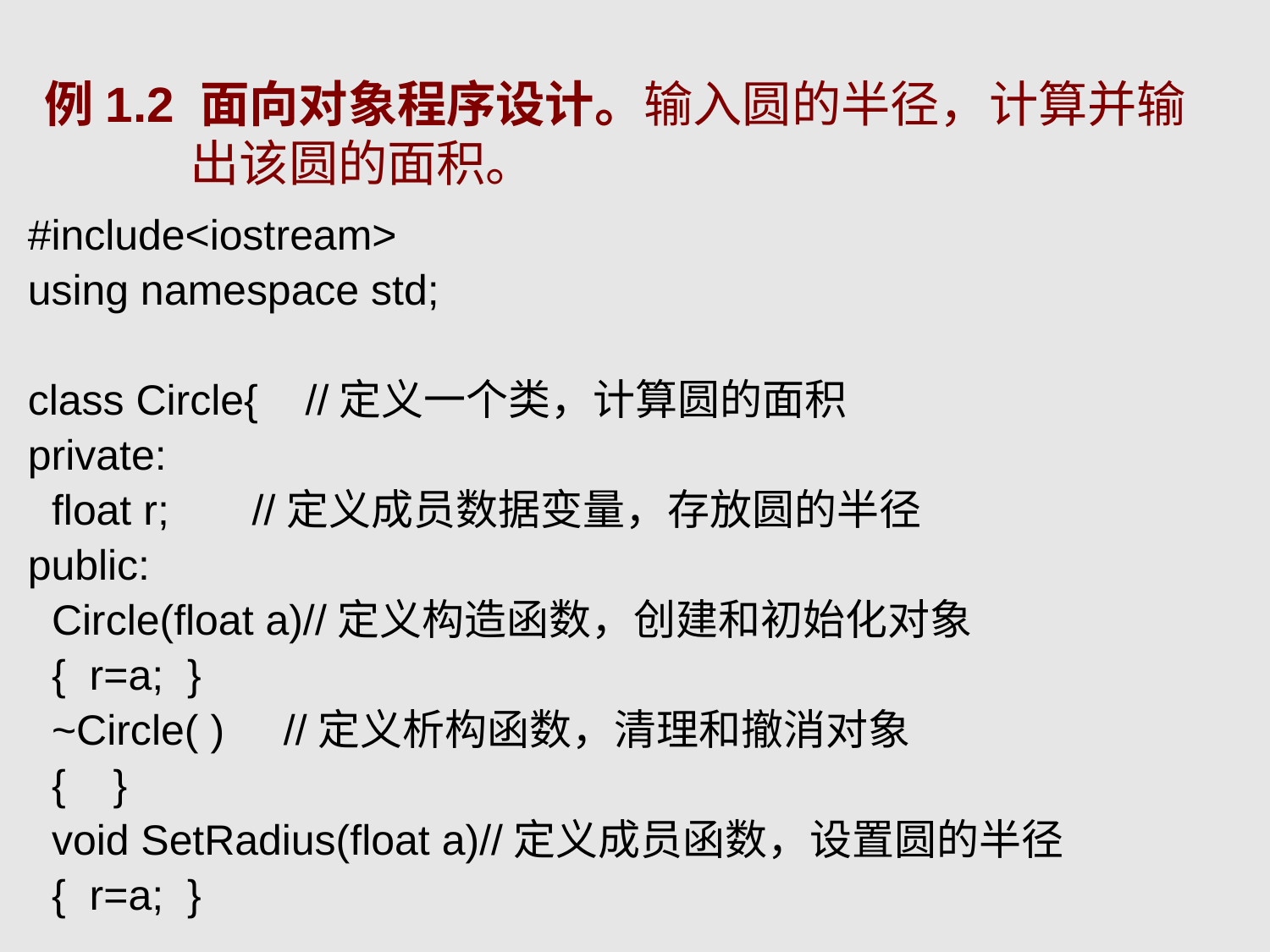

# 例1.2 面向对象程序设计。输入圆的半径，计算并输出该圆的面积。
#include<iostream>
using namespace std;

class Circle{    //定义一个类，计算圆的面积
private:
  float r;       //定义成员数据变量，存放圆的半径
public:
  Circle(float a)//定义构造函数，创建和初始化对象
  {  r=a;  }
  ~Circle( )     //定义析构函数，清理和撤消对象
  {    }
  void SetRadius(float a)//定义成员函数，设置圆的半径
  {  r=a;  }